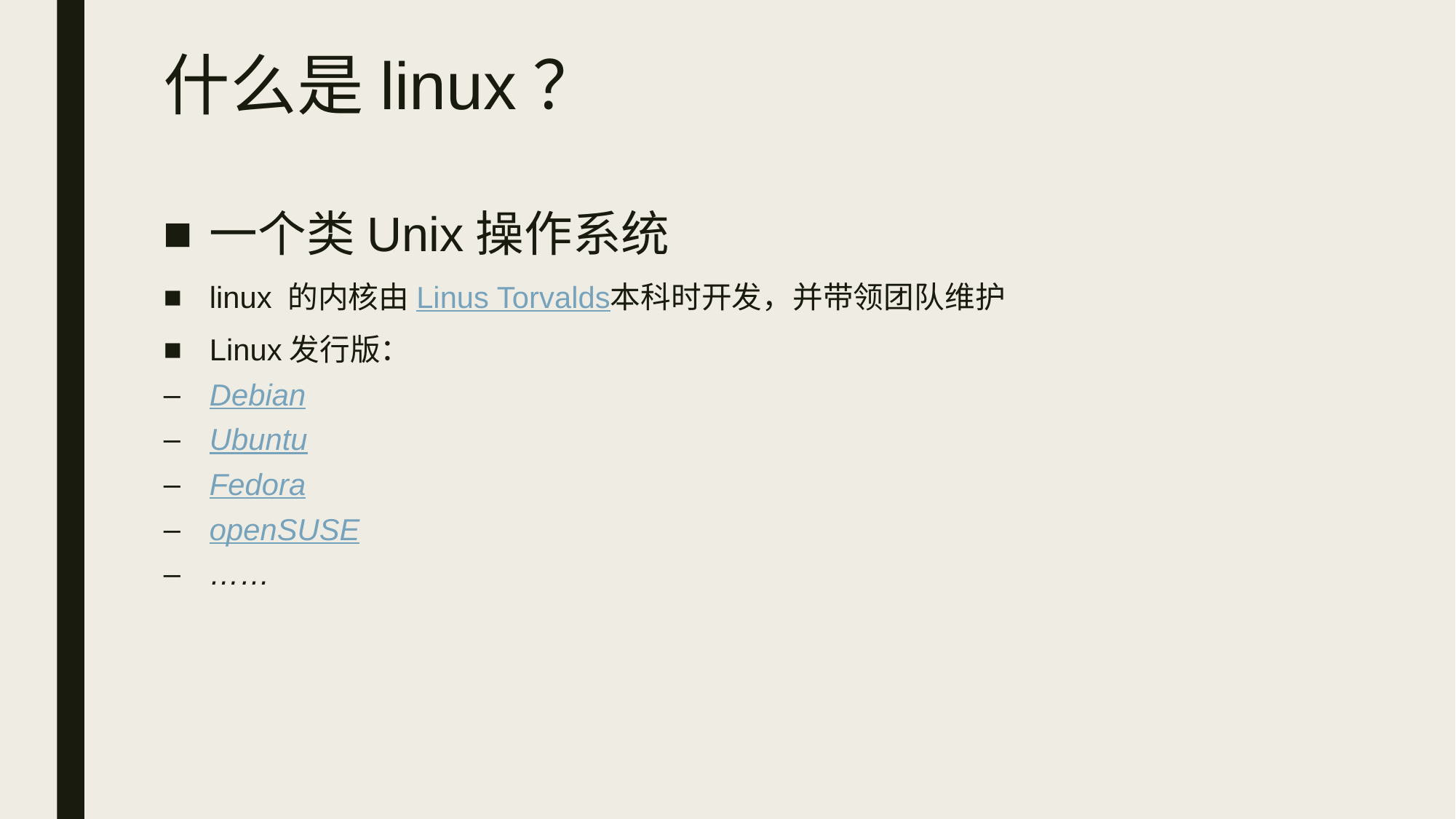

# 什么是linux？
一个类Unix操作系统
linux 的内核由Linus Torvalds本科时开发，并带领团队维护
Linux发行版：
Debian
Ubuntu
Fedora
openSUSE
……